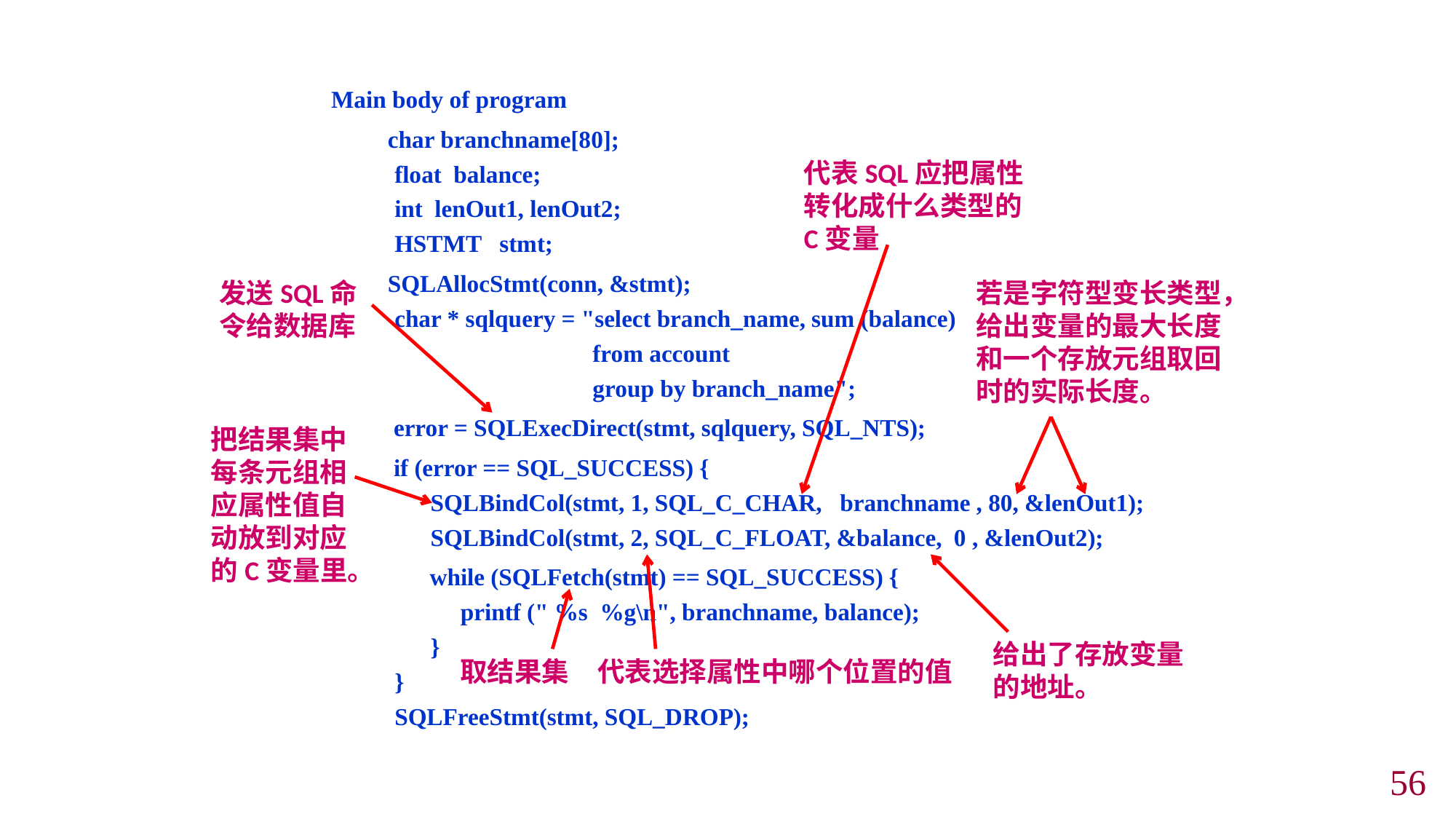

Main body of program
    char branchname[80];
float  balance;
int  lenOut1, lenOut2;
HSTMT   stmt;
    SQLAllocStmt(conn, &stmt);
char * sqlquery = "select branch_name, sum (balance)
                                 from account
                                 group by branch_name";
     error = SQLExecDirect(stmt, sqlquery, SQL_NTS);
     if (error == SQL_SUCCESS) {
      SQLBindCol(stmt, 1, SQL_C_CHAR,   branchname , 80, &lenOut1);
      SQLBindCol(stmt, 2, SQL_C_FLOAT, &balance,  0 , &lenOut2);
           while (SQLFetch(stmt) == SQL_SUCCESS) {
           printf (" %s  %g\n", branchname, balance);
      }
}
SQLFreeStmt(stmt, SQL_DROP);
代表SQL应把属性转化成什么类型的C变量
发送SQL命令给数据库
若是字符型变长类型，给出变量的最大长度和一个存放元组取回时的实际长度。
把结果集中每条元组相应属性值自动放到对应的C变量里。
给出了存放变量的地址。
取结果集
代表选择属性中哪个位置的值
56